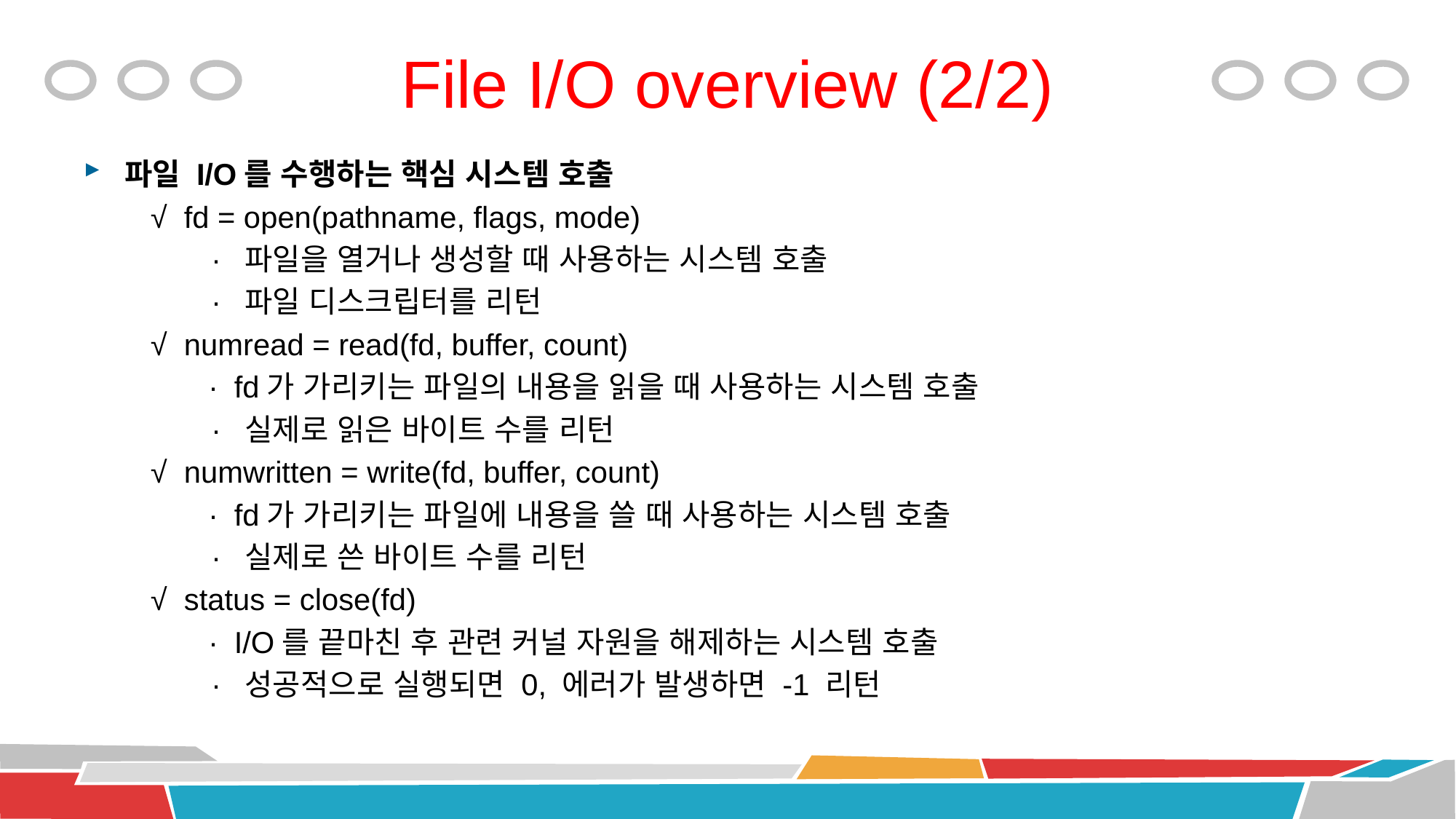

# File I/O overview (2/2)
파일 I/O를 수행하는 핵심 시스템 호출
        √  fd = open(pathname, flags, mode)
               ∙  파일을 열거나 생성할 때 사용하는 시스템 호출
               ∙  파일 디스크립터를 리턴
        √  numread = read(fd, buffer, count)
               ∙  fd가 가리키는 파일의 내용을 읽을 때 사용하는 시스템 호출
               ∙  실제로 읽은 바이트 수를 리턴
        √  numwritten = write(fd, buffer, count)
               ∙  fd가 가리키는 파일에 내용을 쓸 때 사용하는 시스템 호출
               ∙  실제로 쓴 바이트 수를 리턴
        √  status = close(fd)
               ∙  I/O를 끝마친 후 관련 커널 자원을 해제하는 시스템 호출
               ∙  성공적으로 실행되면 0, 에러가 발생하면 -1 리턴